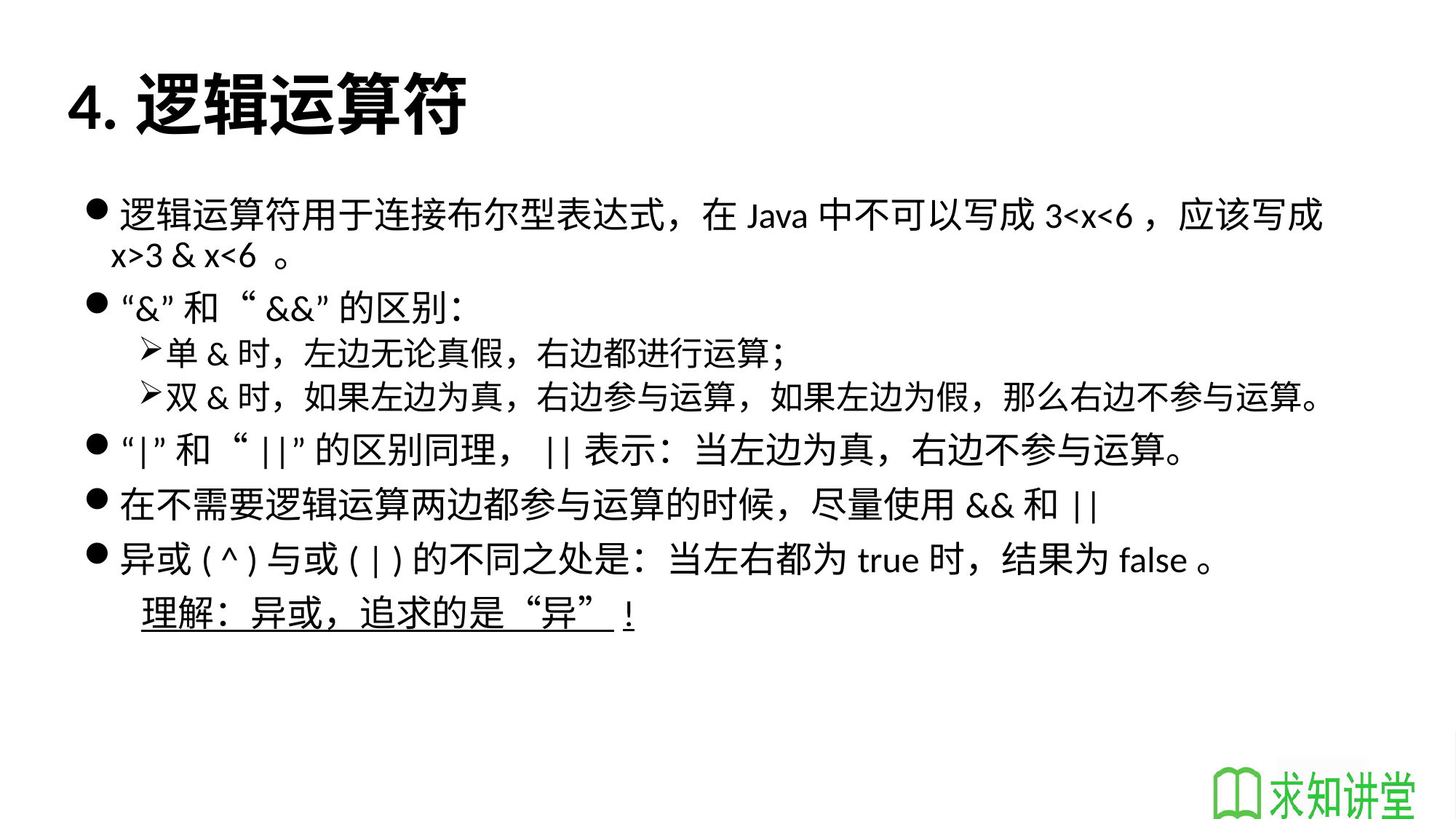

# 4.逻辑运算符
逻辑运算符用于连接布尔型表达式，在Java中不可以写成3<x<6，应该写成x>3 & x<6 。
“&”和“&&”的区别：
单&时，左边无论真假，右边都进行运算；
双&时，如果左边为真，右边参与运算，如果左边为假，那么右边不参与运算。
“|”和“||”的区别同理，||表示：当左边为真，右边不参与运算。
在不需要逻辑运算两边都参与运算的时候，尽量使用&&和||
异或( ^ )与或( | )的不同之处是：当左右都为true时，结果为false。
      理解：异或，追求的是“异”!